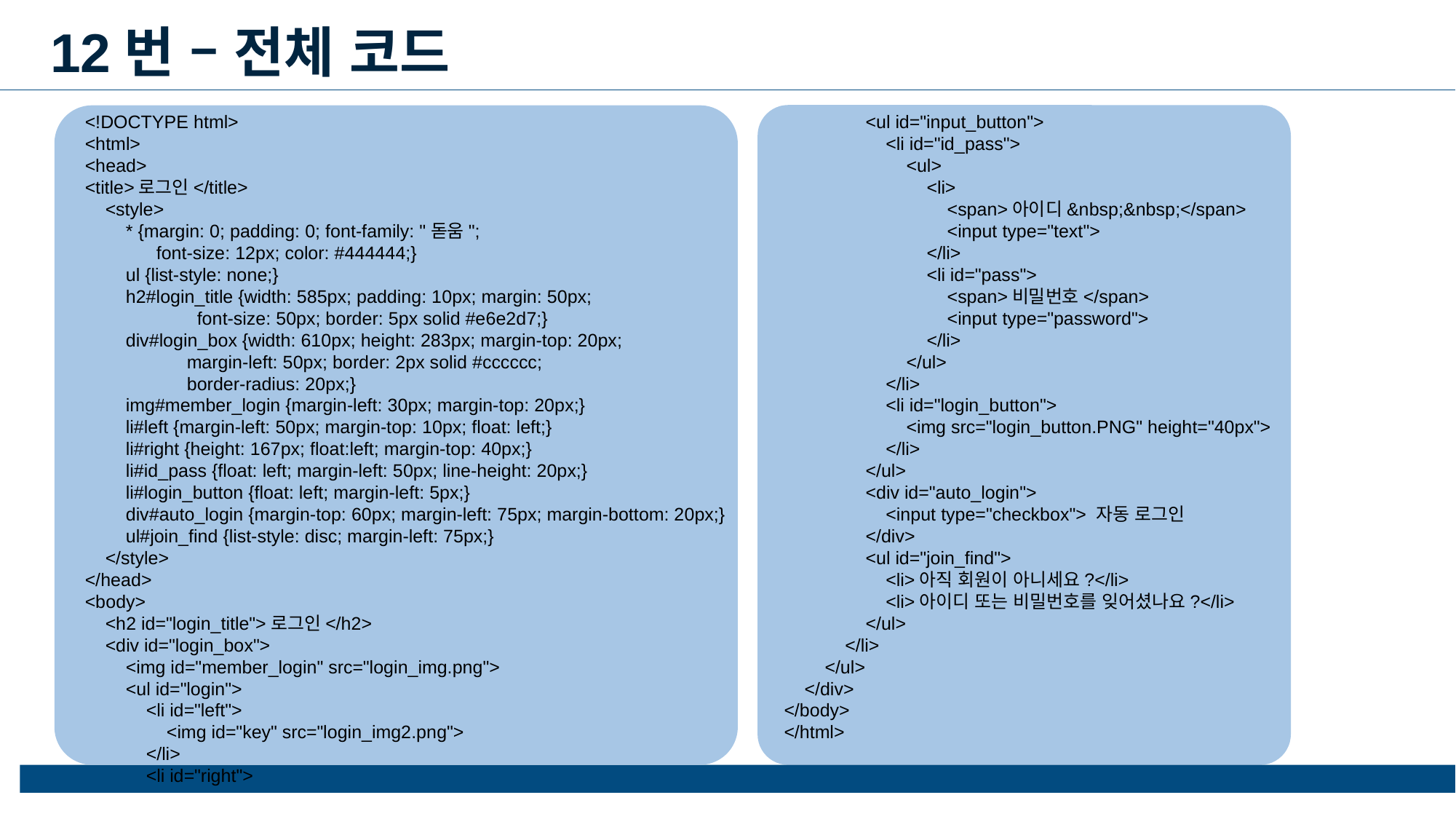

12번 – 전체 코드

<!DOCTYPE html>
<html>
<head>
<title>로그인</title>
    <style>
        * {margin: 0; padding: 0; font-family: "돋움";
              font-size: 12px; color: #444444;}
        ul {list-style: none;}
        h2#login_title {width: 585px; padding: 10px; margin: 50px;
                      font-size: 50px; border: 5px solid #e6e2d7;}
        div#login_box {width: 610px; height: 283px; margin-top: 20px;
                    margin-left: 50px; border: 2px solid #cccccc;
                    border-radius: 20px;}
        img#member_login {margin-left: 30px; margin-top: 20px;}
        li#left {margin-left: 50px; margin-top: 10px; float: left;}
        li#right {height: 167px; float:left; margin-top: 40px;}
        li#id_pass {float: left; margin-left: 50px; line-height: 20px;}
        li#login_button {float: left; margin-left: 5px;}
        div#auto_login {margin-top: 60px; margin-left: 75px; margin-bottom: 20px;}
        ul#join_find {list-style: disc; margin-left: 75px;}
    </style>
</head>
<body>
    <h2 id="login_title">로그인</h2>
    <div id="login_box">
        <img id="member_login" src="login_img.png">
        <ul id="login">
            <li id="left">
                <img id="key" src="login_img2.png">
            </li>
            <li id="right">
                <ul id="input_button">
                    <li id="id_pass">
                        <ul>
                            <li>
                                <span>아이디&nbsp;&nbsp;</span>
                                <input type="text">
                            </li>
                            <li id="pass">
                                <span>비밀번호</span>
                                <input type="password">
                            </li>
                        </ul>
                    </li>
                    <li id="login_button">
                        <img src="login_button.PNG" height="40px">
                    </li>
                </ul>
                <div id="auto_login">
                    <input type="checkbox"> 자동 로그인
                </div>
                <ul id="join_find">
                    <li>아직 회원이 아니세요?</li>
                    <li>아이디 또는 비밀번호를 잊어셨나요?</li>
                </ul>
            </li>
        </ul>
    </div>
</body>
</html>